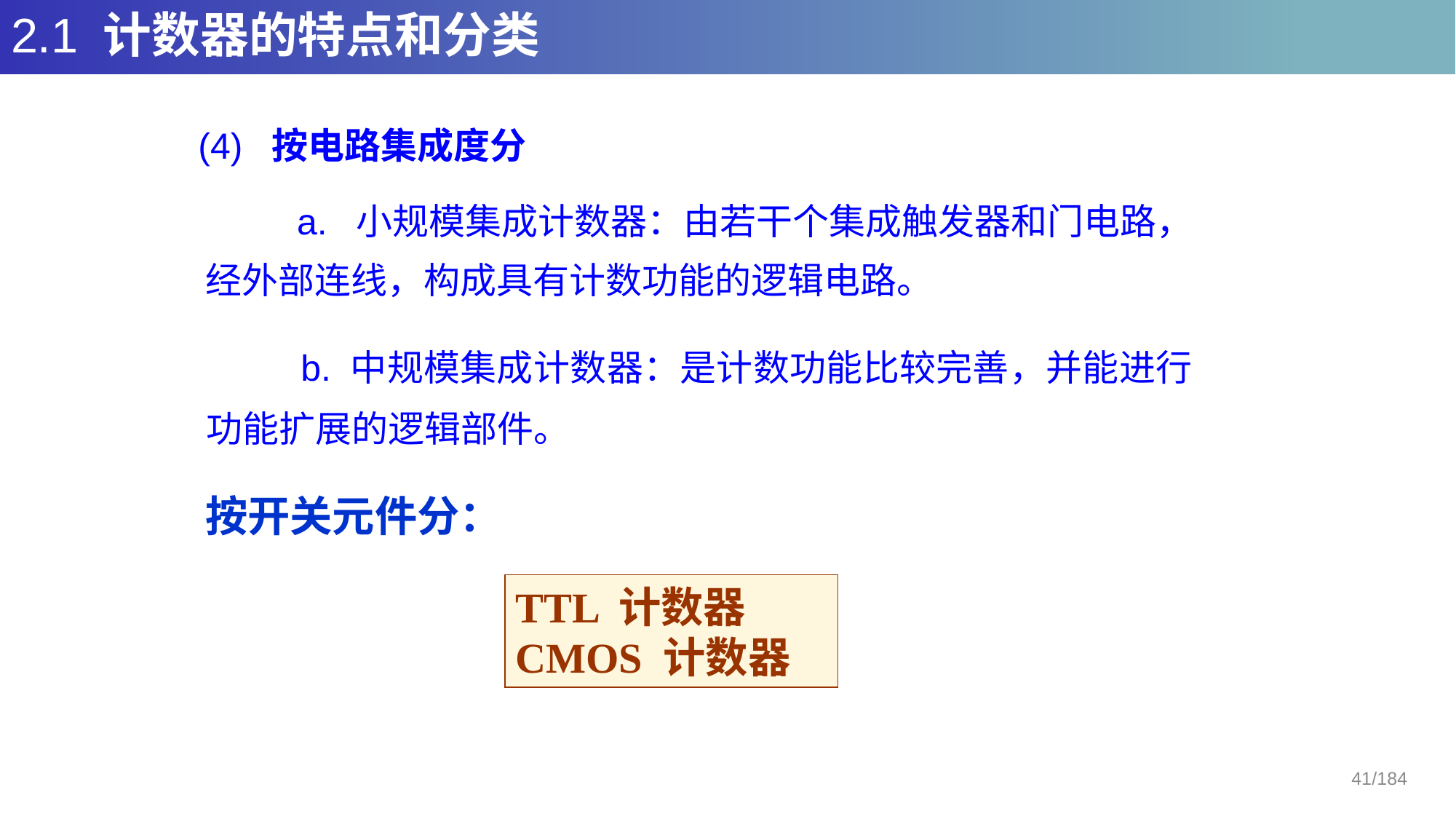

# 2.1 计数器的特点和分类
 (4)  按电路集成度分
         a.  小规模集成计数器：由若干个集成触发器和门电路， 经外部连线，构成具有计数功能的逻辑电路。
         b. 中规模集成计数器：是计数功能比较完善，并能进行功能扩展的逻辑部件。
按开关元件分：
TTL 计数器
CMOS 计数器
41/184